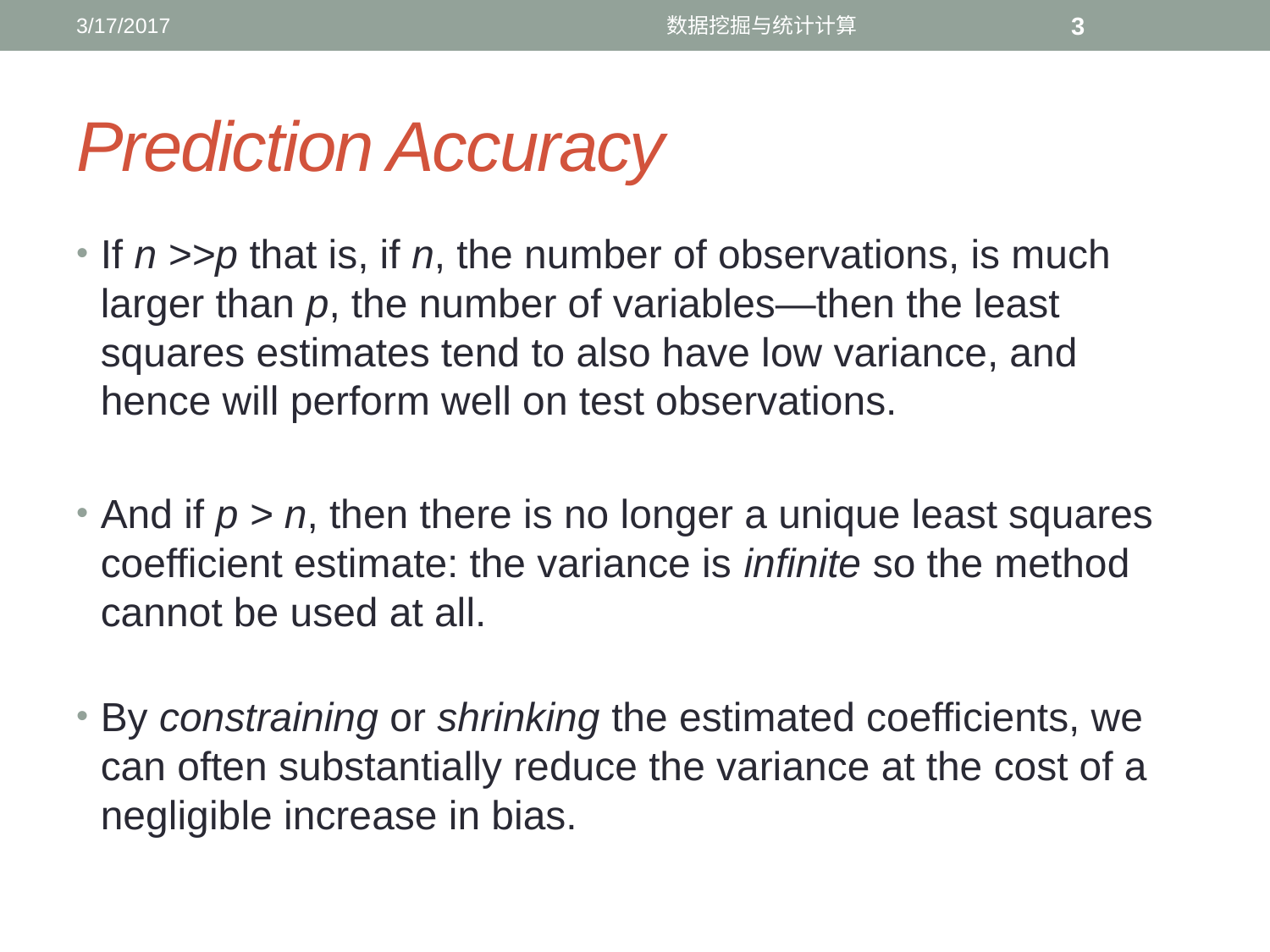

3/17/2017
数据挖掘与统计计算
3
# Prediction Accuracy
If n >>p that is, if n, the number of observations, is much larger than p, the number of variables—then the least squares estimates tend to also have low variance, and hence will perform well on test observations.

And if p > n, then there is no longer a unique least squares coefficient estimate: the variance is infinite so the method cannot be used at all.
By constraining or shrinking the estimated coefficients, we can often substantially reduce the variance at the cost of a negligible increase in bias.